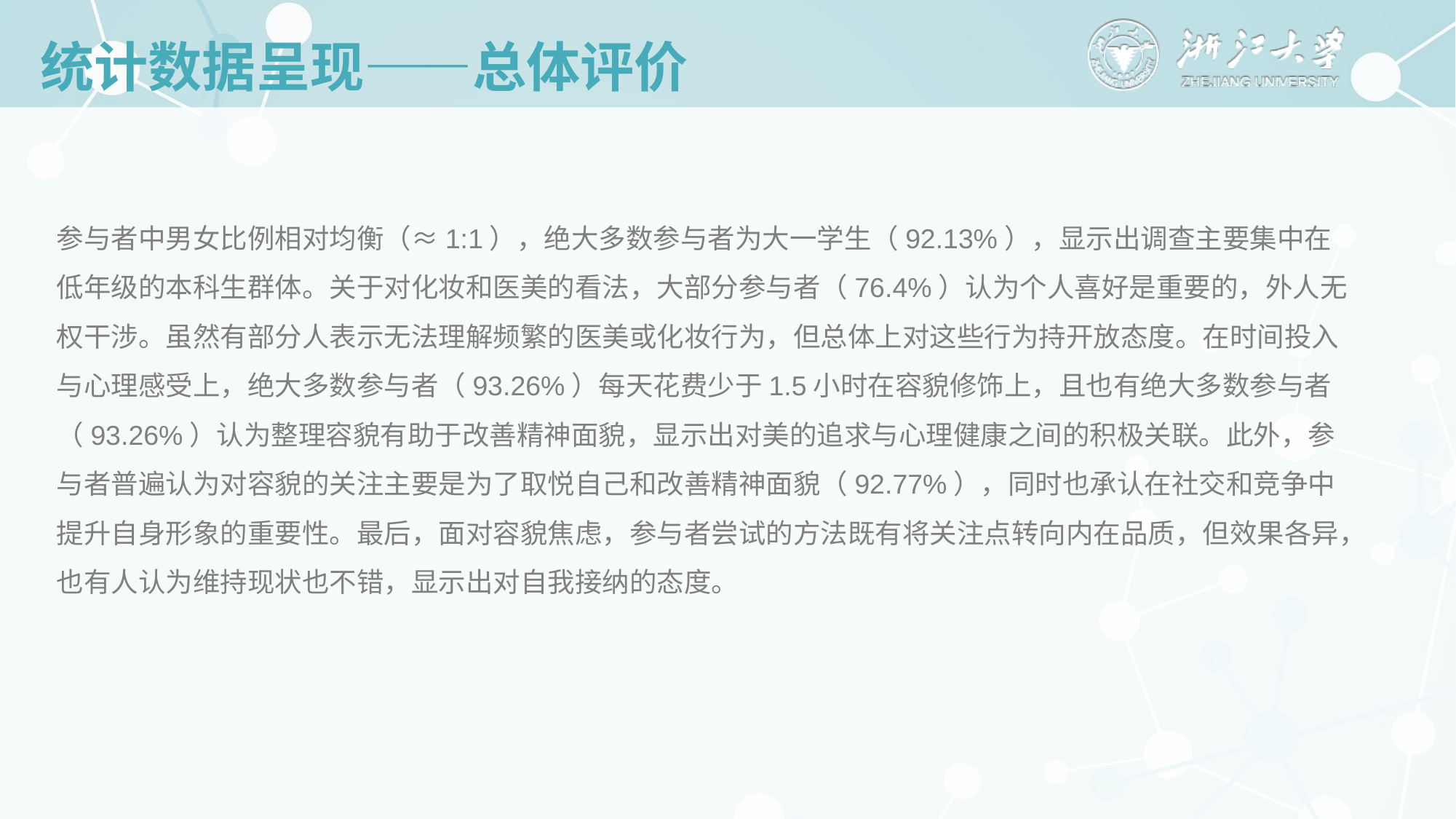

# 统计数据呈现——总体评价

参与者中男女比例相对均衡（≈1:1），绝大多数参与者为大一学生（92.13%），显示出调查主要集中在低年级的本科生群体。关于对化妆和医美的看法，大部分参与者（76.4%）认为个人喜好是重要的，外人无权干涉。虽然有部分人表示无法理解频繁的医美或化妆行为，但总体上对这些行为持开放态度。在时间投入与心理感受上，绝大多数参与者（93.26%）每天花费少于1.5小时在容貌修饰上，且也有绝大多数参与者（93.26%）认为整理容貌有助于改善精神面貌，显示出对美的追求与心理健康之间的积极关联。此外，参与者普遍认为对容貌的关注主要是为了取悦自己和改善精神面貌（92.77%），同时也承认在社交和竞争中提升自身形象的重要性。最后，面对容貌焦虑，参与者尝试的方法既有将关注点转向内在品质，但效果各异，也有人认为维持现状也不错，显示出对自我接纳的态度。